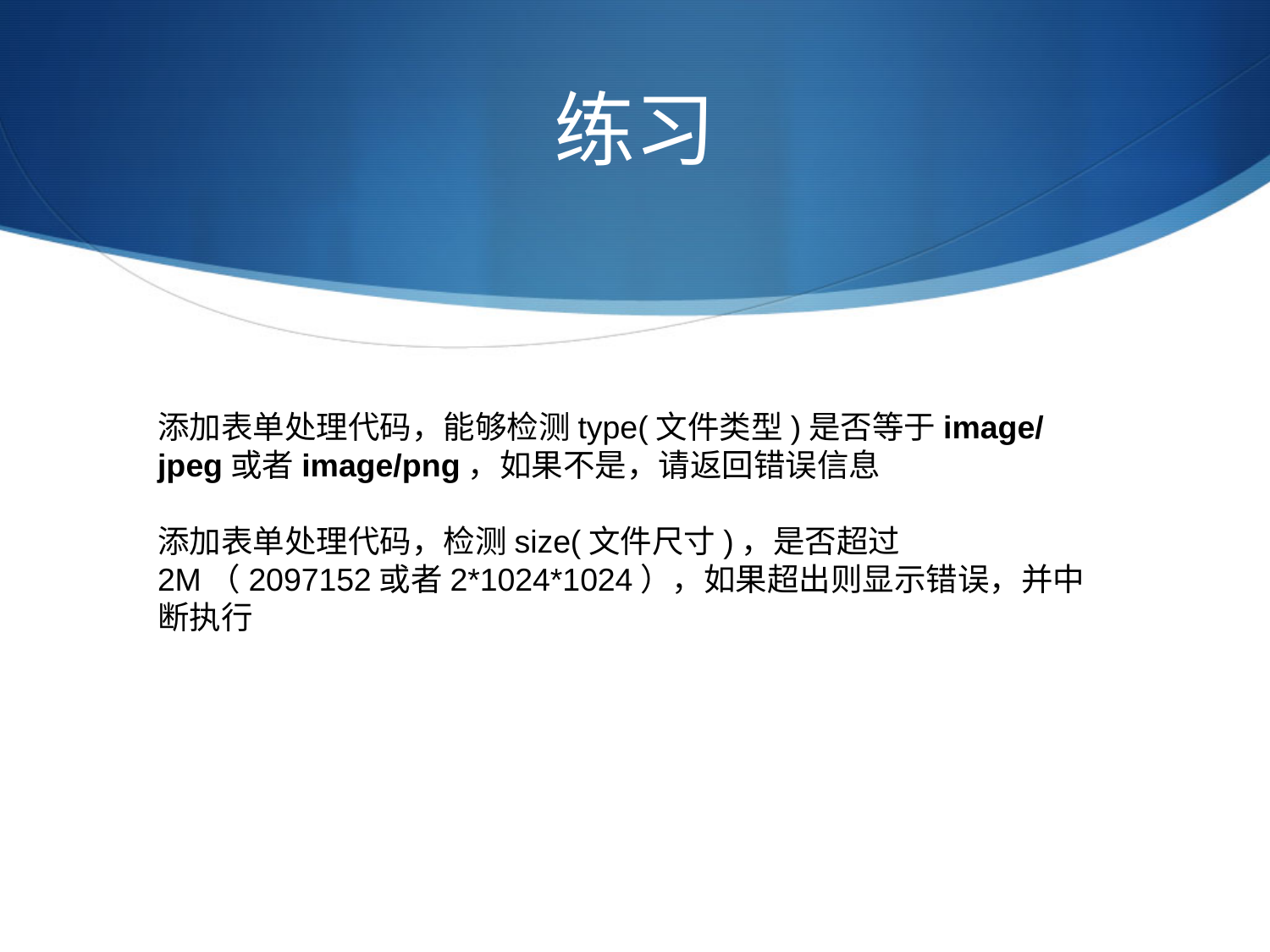

# 练习
添加表单处理代码，能够检测type(文件类型)是否等于image/jpeg或者image/png，如果不是，请返回错误信息

添加表单处理代码，检测size(文件尺寸)，是否超过2M（2097152或者2*1024*1024），如果超出则显示错误，并中断执行